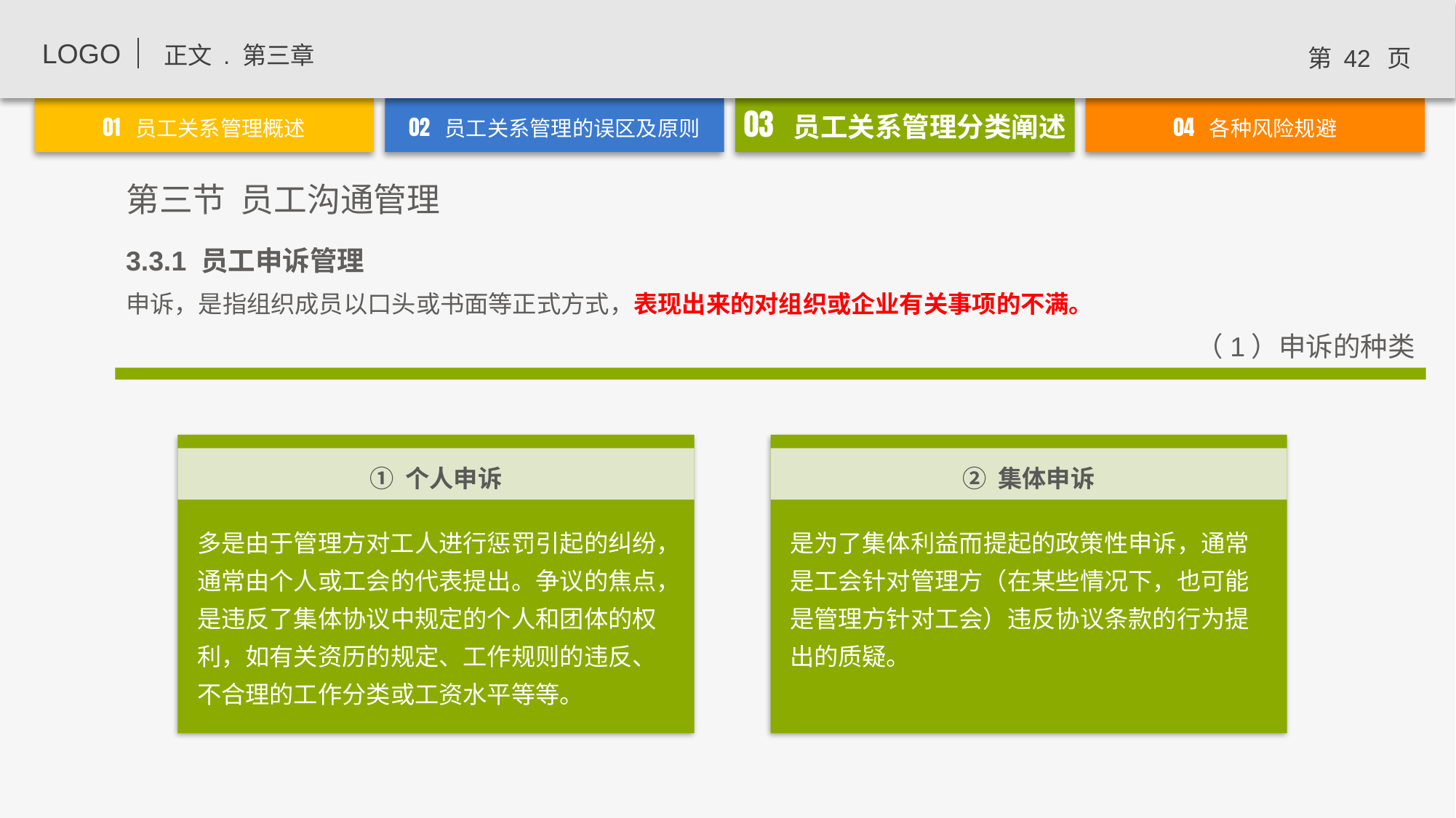

3.3.1 员工申诉管理
申诉，是指组织成员以口头或书面等正式方式，表现出来的对组织或企业有关事项的不满。
（1）申诉的种类

① 个人申诉
多是由于管理方对工人进行惩罚引起的纠纷，通常由个人或工会的代表提出。争议的焦点，是违反了集体协议中规定的个人和团体的权利，如有关资历的规定、工作规则的违反、不合理的工作分类或工资水平等等。

② 集体申诉
是为了集体利益而提起的政策性申诉，通常是工会针对管理方（在某些情况下，也可能是管理方针对工会）违反协议条款的行为提出的质疑。